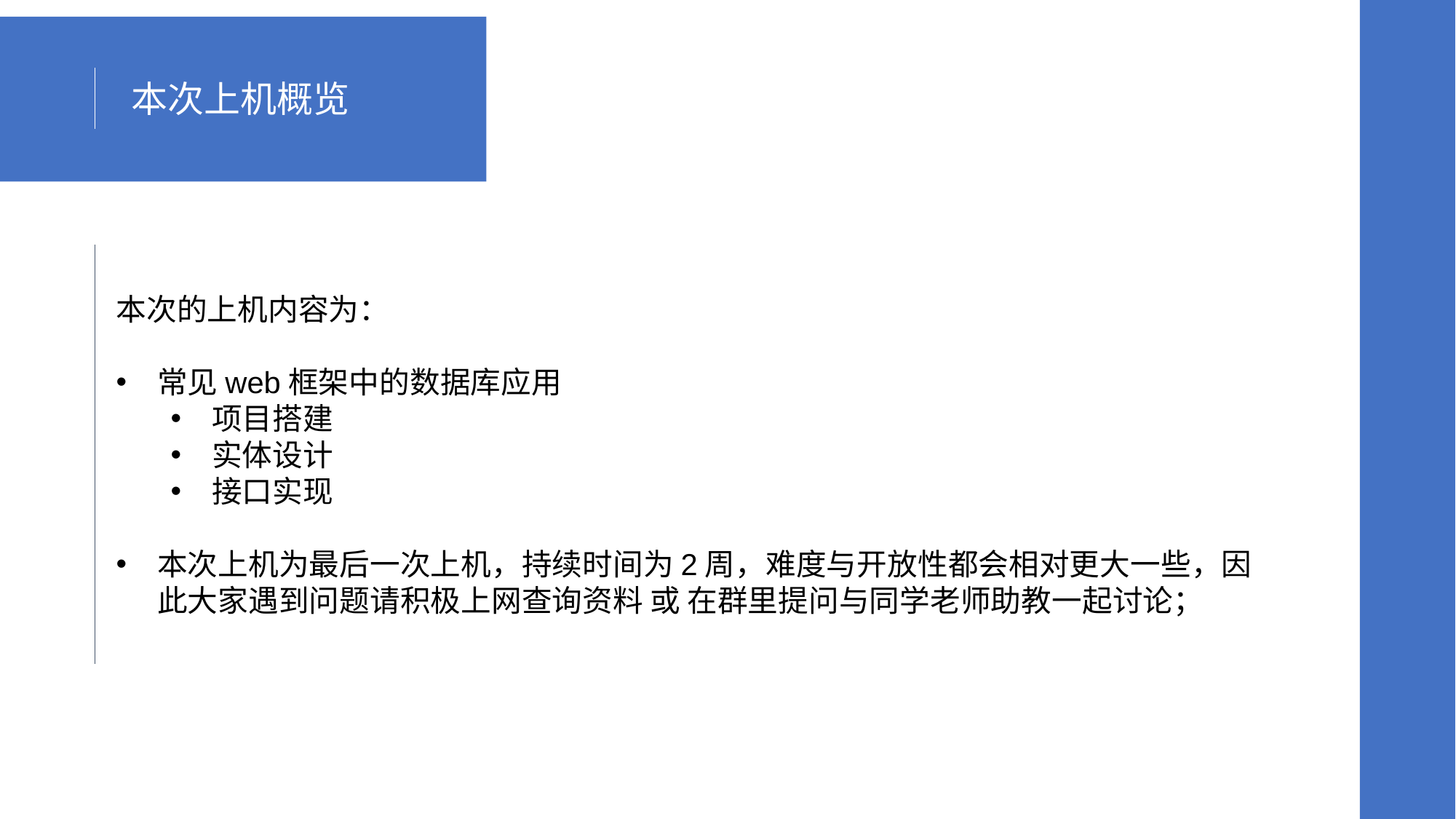

本次上机概览
本次的上机内容为：

常见web框架中的数据库应用
项目搭建
实体设计
接口实现

本次上机为最后一次上机，持续时间为2周，难度与开放性都会相对更大一些，因此大家遇到问题请积极上网查询资料 或 在群里提问与同学老师助教一起讨论；